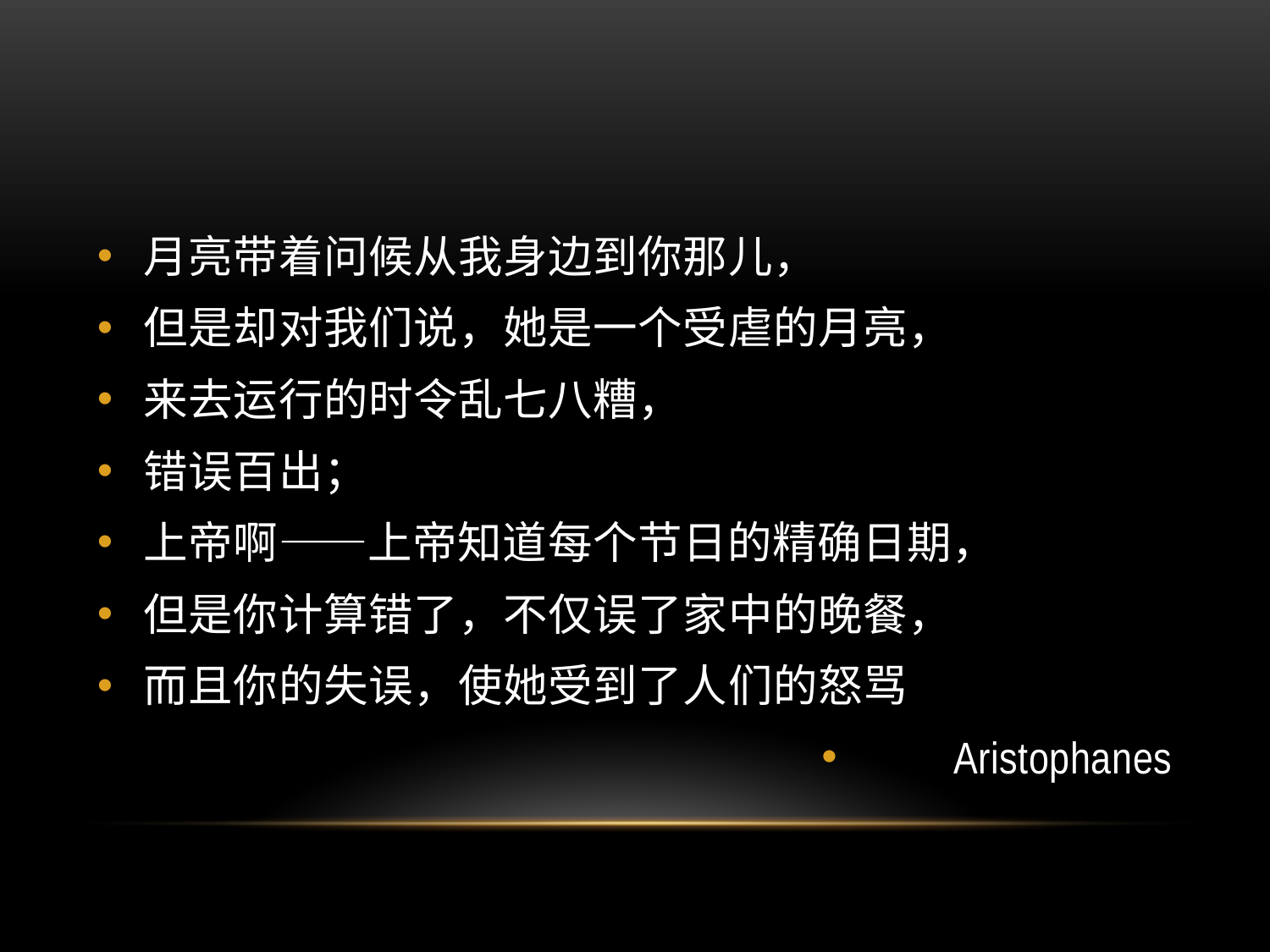

#
月亮带着问候从我身边到你那儿，
但是却对我们说，她是一个受虐的月亮，
来去运行的时令乱七八糟，
错误百出；
上帝啊——上帝知道每个节日的精确日期，
但是你计算错了，不仅误了家中的晚餐，
而且你的失误，使她受到了人们的怒骂
Aristophanes